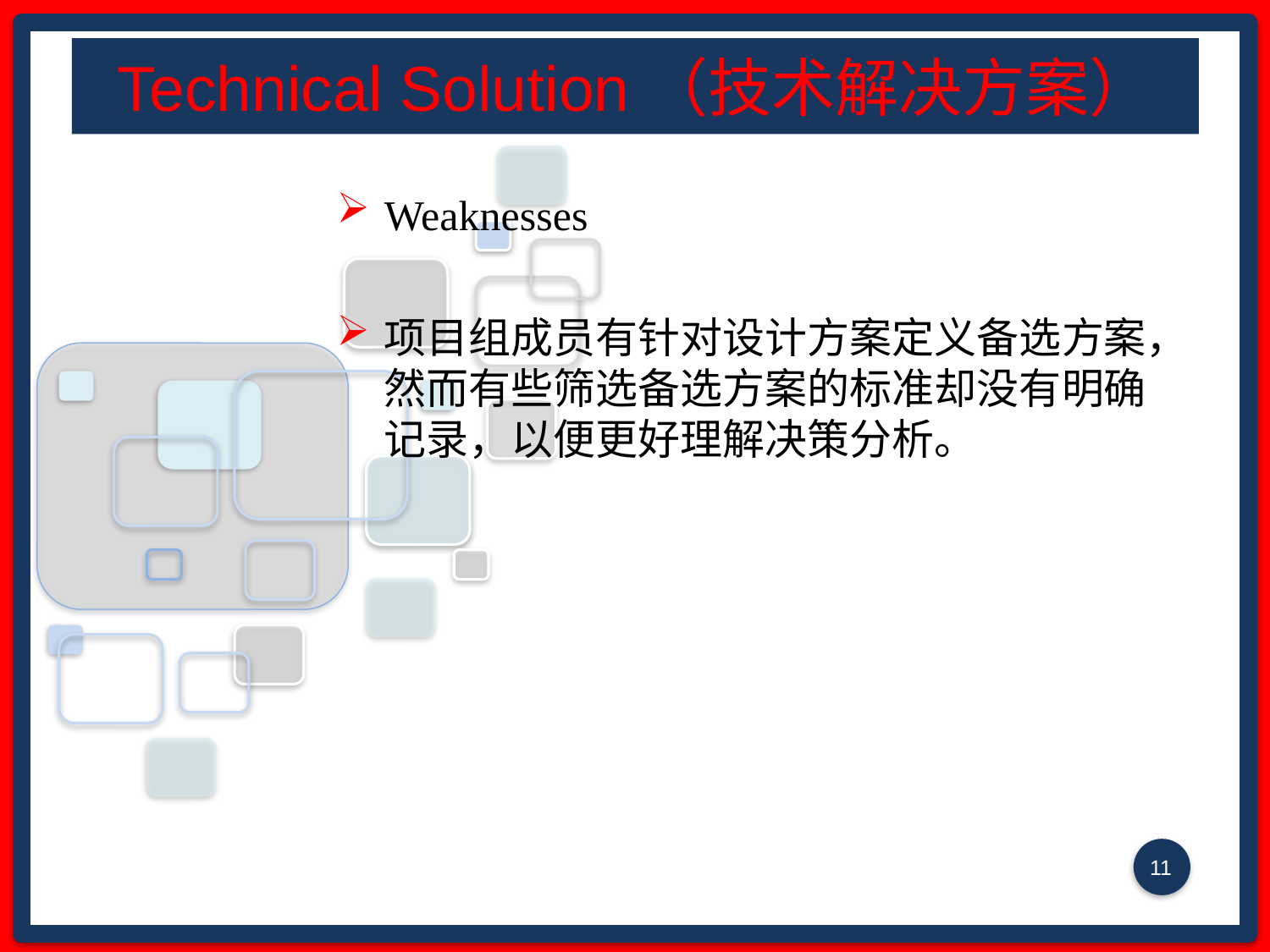

# Technical Solution（技术解决方案）
Weaknesses

项目组成员有针对设计方案定义备选方案，然而有些筛选备选方案的标准却没有明确记录，以便更好理解决策分析。